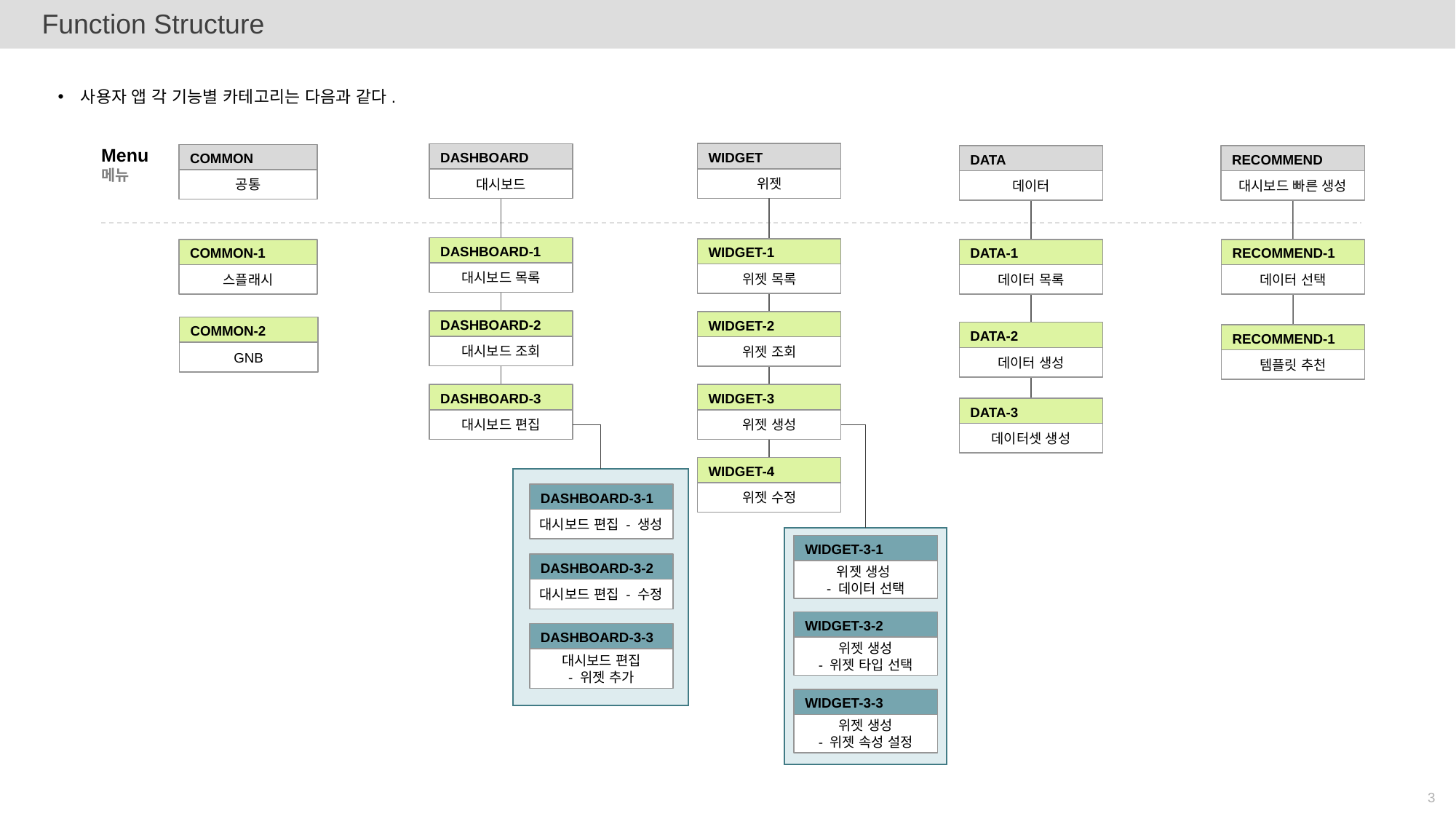

Function Structure
사용자 앱 각 기능별 카테고리는 다음과 같다.
Menu
메뉴
WIDGET
위젯
DASHBOARD
대시보드
COMMON
공통
DATA
데이터
RECOMMEND
대시보드 빠른 생성
DASHBOARD-1
대시보드 목록
WIDGET-1
위젯 목록
COMMON-1
스플래시
DATA-1
데이터 목록
RECOMMEND-1
데이터 선택
DASHBOARD-2
대시보드 조회
WIDGET-2
위젯 조회
COMMON-2
GNB
DATA-2
데이터 생성
RECOMMEND-1
템플릿 추천
DASHBOARD-3
대시보드 편집
WIDGET-3
위젯 생성
DATA-3
데이터셋 생성
WIDGET-4
위젯 수정

DASHBOARD-3-1
대시보드 편집 - 생성
DASHBOARD-3-2
대시보드 편집 - 수정
DASHBOARD-3-3
대시보드 편집
- 위젯 추가

WIDGET-3-1
위젯 생성
- 데이터 선택
WIDGET-3-2
위젯 생성
- 위젯 타입 선택
WIDGET-3-3
위젯 생성
- 위젯 속성 설정
3